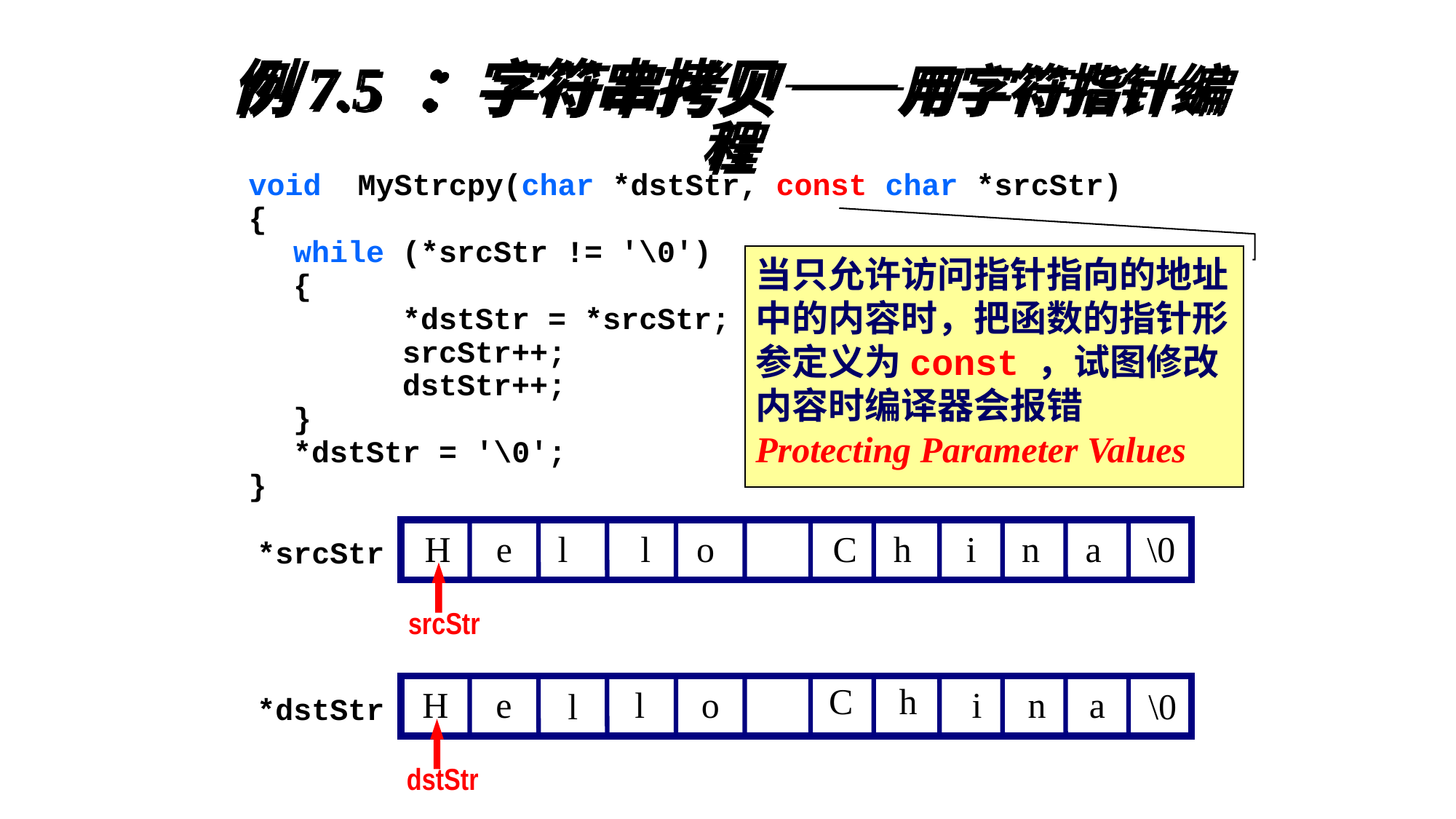

# 例7.5 ：字符串拷贝——用字符指针编程
void  MyStrcpy(char *dstStr, const char *srcStr)
{
	while (*srcStr != '\0')
	{
    	*dstStr = *srcStr;
    	srcStr++;
		dstStr++;
	}
	*dstStr = '\0';
}
当只允许访问指针指向的地址中的内容时，把函数的指针形参定义为const ，试图修改内容时编译器会报错
Protecting Parameter Values

 H     e     l        l     o             C    h      i     n     a     \0
*srcStr

srcStr
C
h

H
e
l
o
i
n
a
l
\0
*dstStr

dstStr